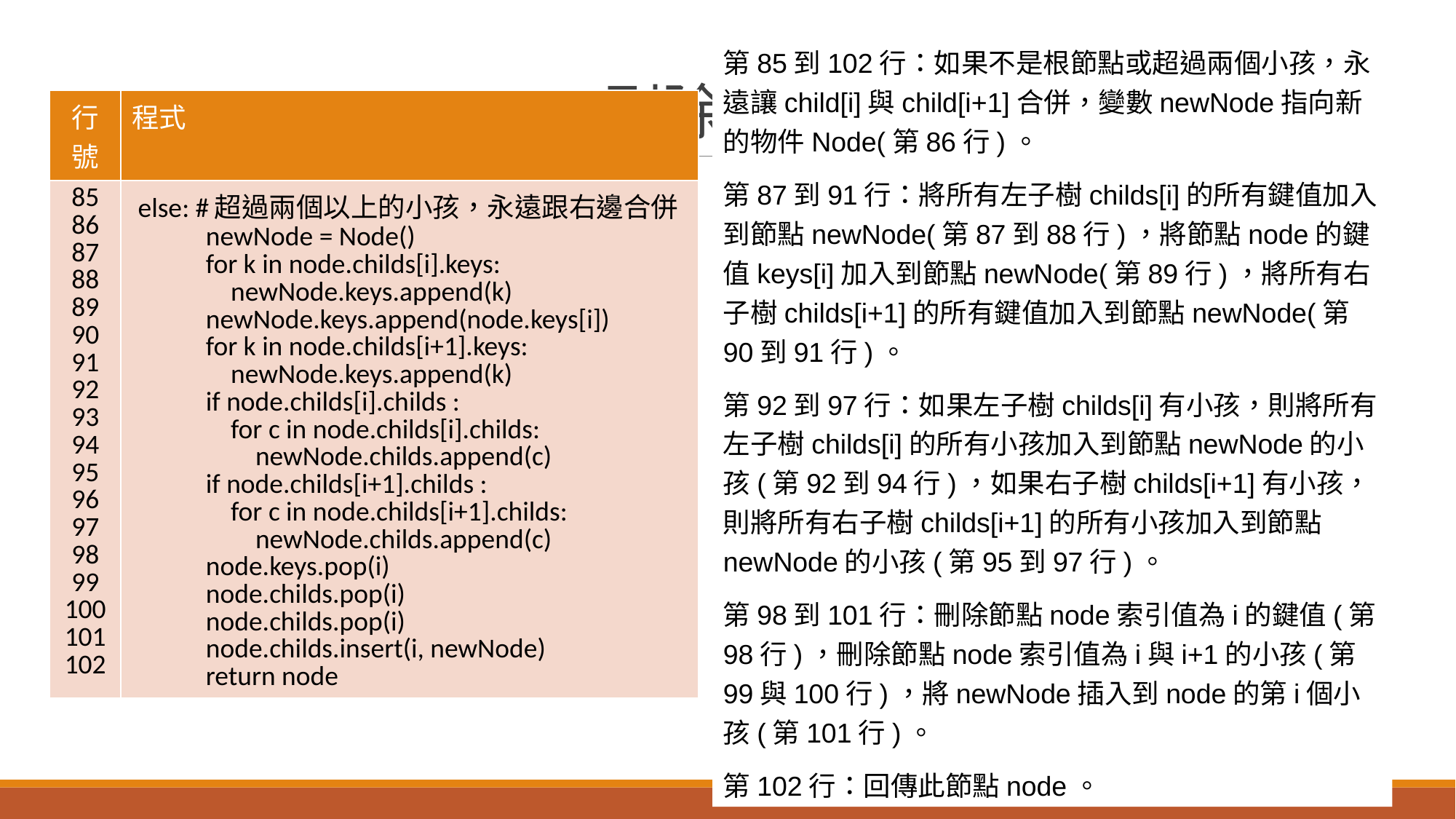

第85到102行：如果不是根節點或超過兩個小孩，永遠讓child[i]與child[i+1]合併，變數newNode指向新的物件Node(第86行)。
第87到91行：將所有左子樹childs[i]的所有鍵值加入到節點newNode(第87到88行)，將節點node的鍵值keys[i]加入到節點newNode(第89行)，將所有右子樹childs[i+1]的所有鍵值加入到節點newNode(第90到91行)。
第92到97行：如果左子樹childs[i]有小孩，則將所有左子樹childs[i]的所有小孩加入到節點newNode的小孩(第92到94行)，如果右子樹childs[i+1]有小孩，則將所有右子樹childs[i+1]的所有小孩加入到節點newNode的小孩(第95到97行)。
第98到101行：刪除節點node索引值為i的鍵值(第98行)，刪除節點node索引值為i與i+1的小孩(第99與100行)，將newNode插入到node的第i個小孩(第101行)。
第102行：回傳此節點node。
# 13-3-4　B-Tree刪除元素的程式實作(BTree.py)
| 行號 | 程式 |
| --- | --- |
| 85 86 87 88 89 90 91 92 93 94 95 96 97 98 99 100 101 102 | else: #超過兩個以上的小孩，永遠跟右邊合併 newNode = Node() for k in node.childs[i].keys: newNode.keys.append(k) newNode.keys.append(node.keys[i]) for k in node.childs[i+1].keys: newNode.keys.append(k) if node.childs[i].childs : for c in node.childs[i].childs: newNode.childs.append(c) if node.childs[i+1].childs : for c in node.childs[i+1].childs: newNode.childs.append(c) node.keys.pop(i) node.childs.pop(i) node.childs.pop(i) node.childs.insert(i, newNode) return node |